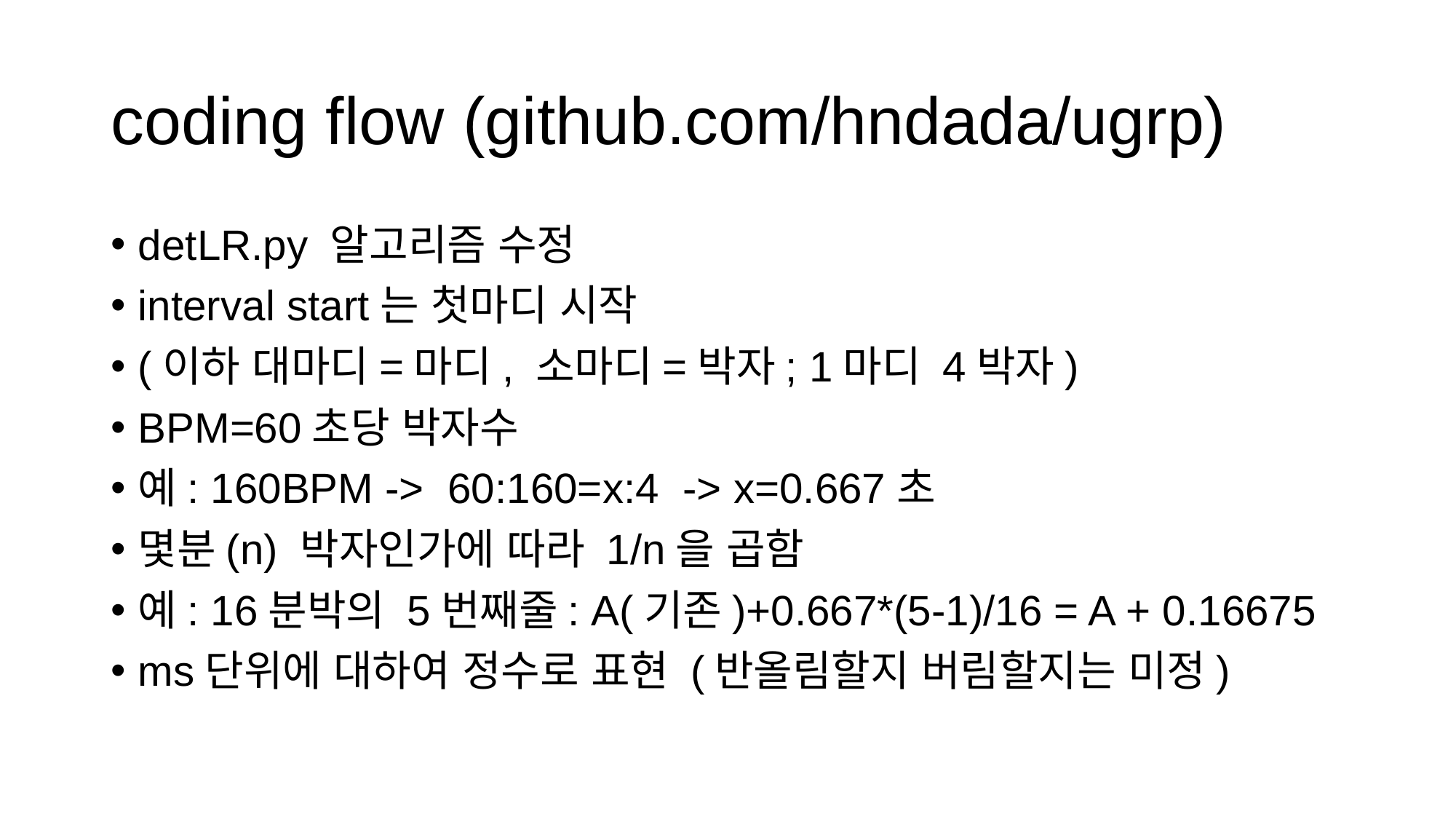

# coding flow (github.com/hndada/ugrp)
detLR.py 알고리즘 수정
interval start는 첫마디 시작
(이하 대마디=마디, 소마디=박자; 1마디 4박자)
BPM=60초당 박자수
예: 160BPM ->  60:160=x:4  -> x=0.667초
몇분(n) 박자인가에 따라 1/n을 곱함
예: 16분박의 5번째줄: A(기존)+0.667*(5-1)/16 = A + 0.16675
ms단위에 대하여 정수로 표현 (반올림할지 버림할지는 미정)